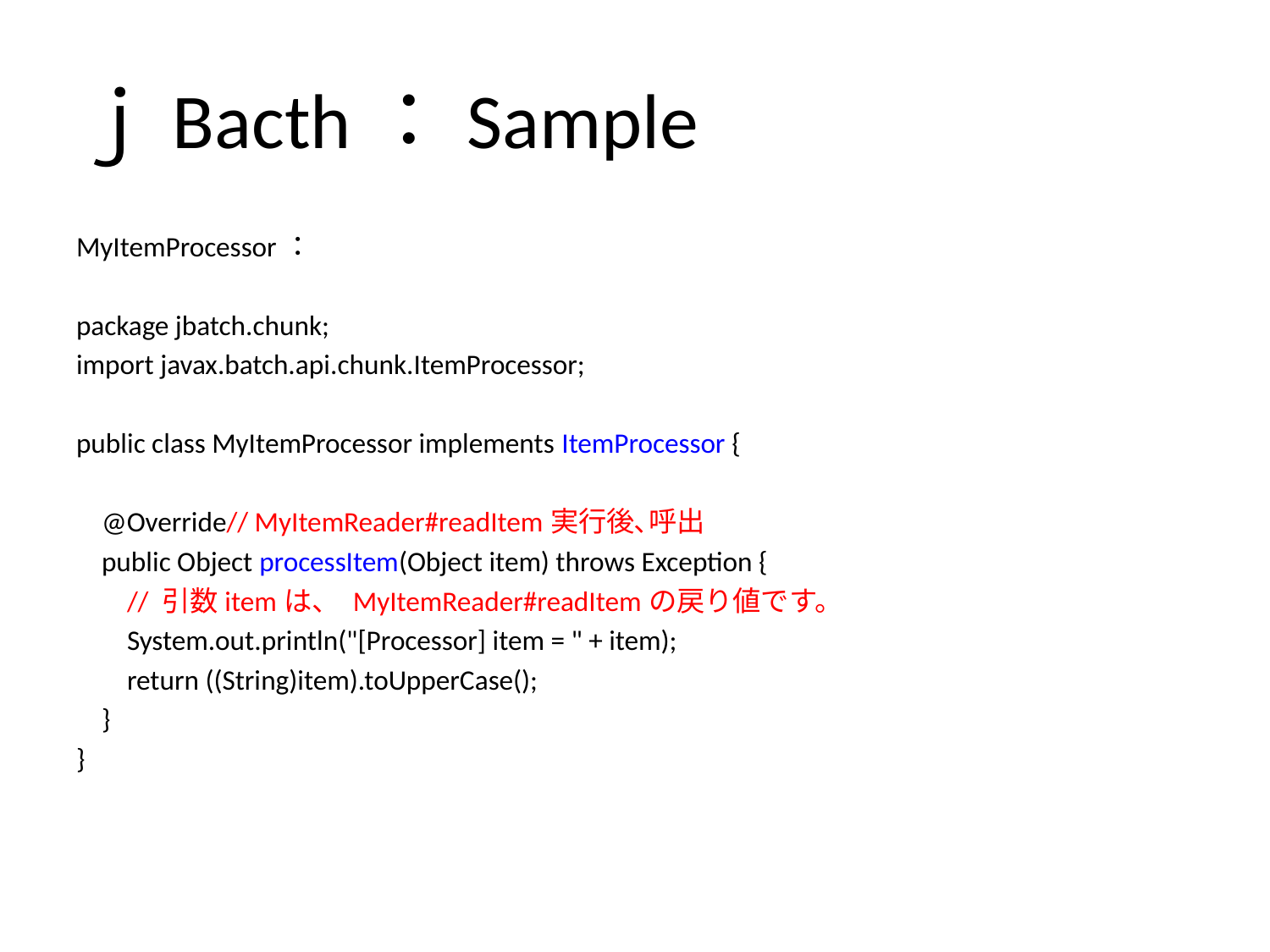

# ｊBacth：Sample
MyItemProcessor：

package jbatch.chunk;
import javax.batch.api.chunk.ItemProcessor;

public class MyItemProcessor implements ItemProcessor {

    @Override// MyItemReader#readItem実行後､呼出
    public Object processItem(Object item) throws Exception {
        // 引数itemは、 MyItemReader#readItemの戻り値です。
        System.out.println("[Processor] item = " + item);
        return ((String)item).toUpperCase();
    }
}